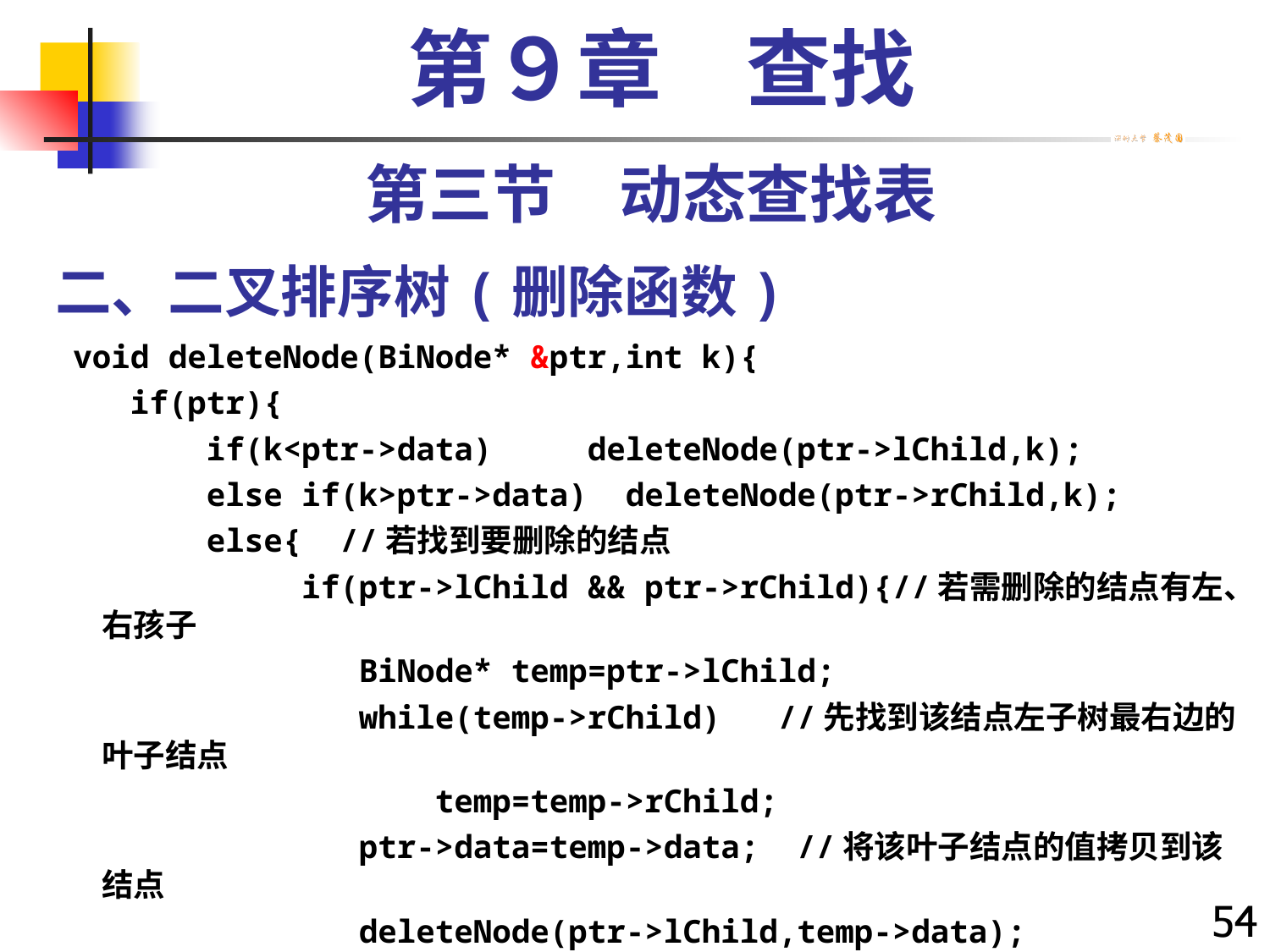

第９章　查找
第三节　动态查找表
# 二、二叉排序树(删除函数)
 void deleteNode(BiNode* &ptr,int k){
    if(ptr){
        if(k<ptr->data)     deleteNode(ptr->lChild,k);
        else if(k>ptr->data)  deleteNode(ptr->rChild,k);
        else{  //若找到要删除的结点
             if(ptr->lChild && ptr->rChild){//若需删除的结点有左、右孩子
                BiNode* temp=ptr->lChild;
                while(temp->rChild)   //先找到该结点左子树最右边的叶子结点
                    temp=temp->rChild;
                ptr->data=temp->data;  //将该叶子结点的值拷贝到该结点
                deleteNode(ptr->lChild,temp->data);
                              //然后去该结点的左子树中去删除该叶子结点
            }
54